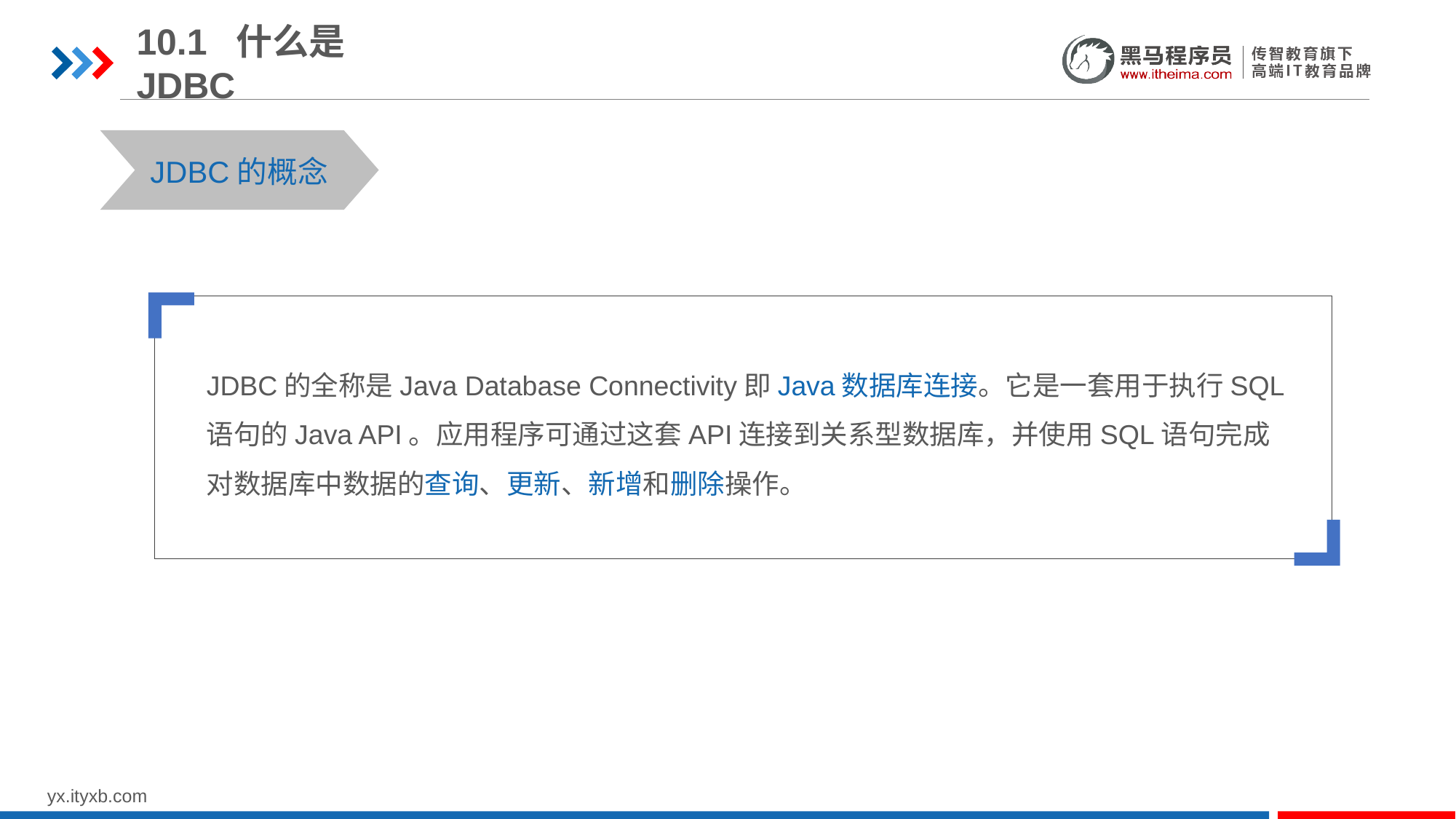

10.1  什么是JDBC

JDBC的概念

JDBC的全称是Java Database Connectivity即Java数据库连接。它是一套用于执行SQL语句的Java API。应用程序可通过这套API连接到关系型数据库，并使用SQL语句完成对数据库中数据的查询、更新、新增和删除操作。